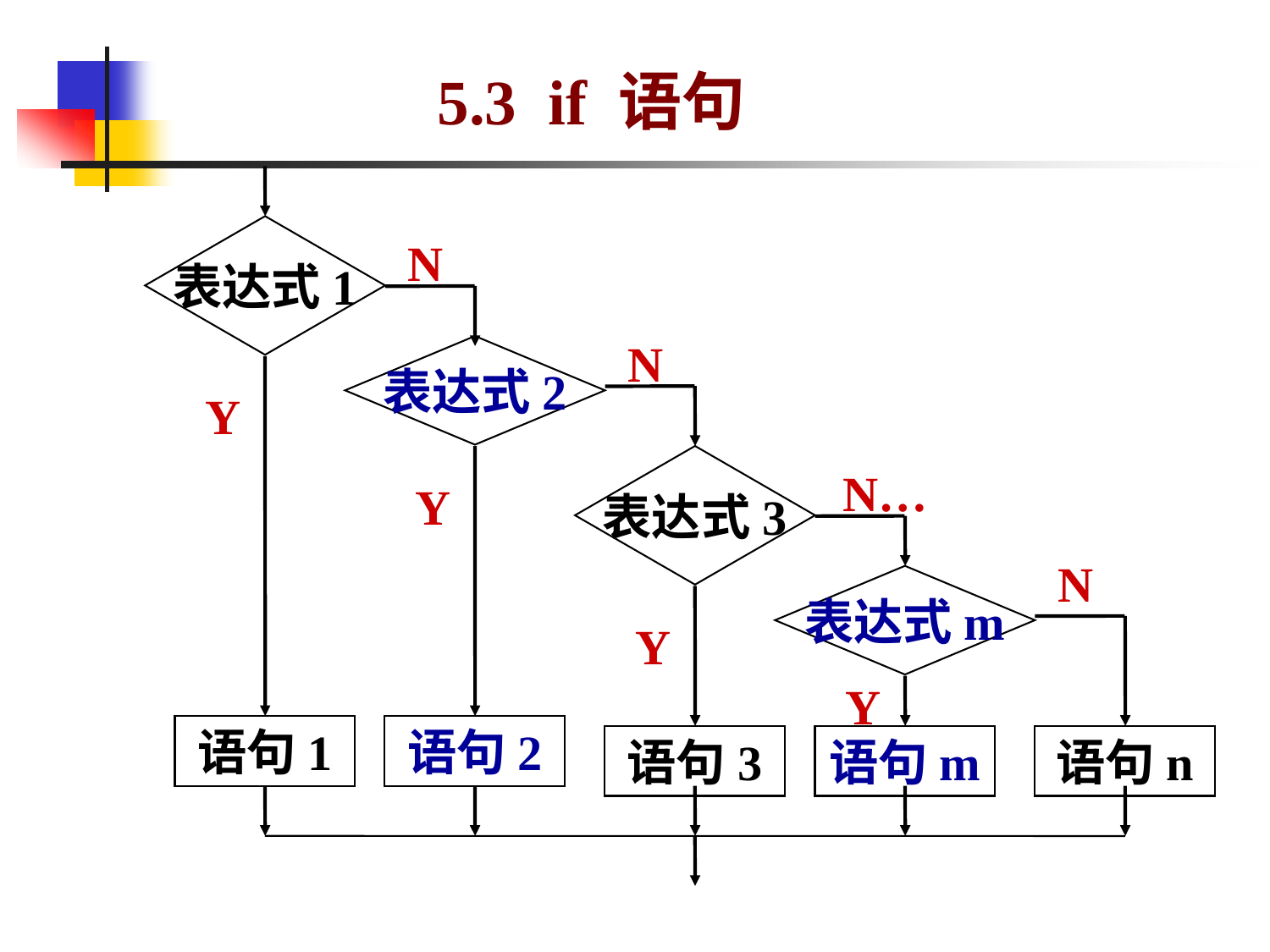

5.3  if 语句

表达式1
N

N
表达式2

Y

表达式3
N…
Y

N
表达式m

Y

Y

语句1
语句2
语句3
语句m
语句n